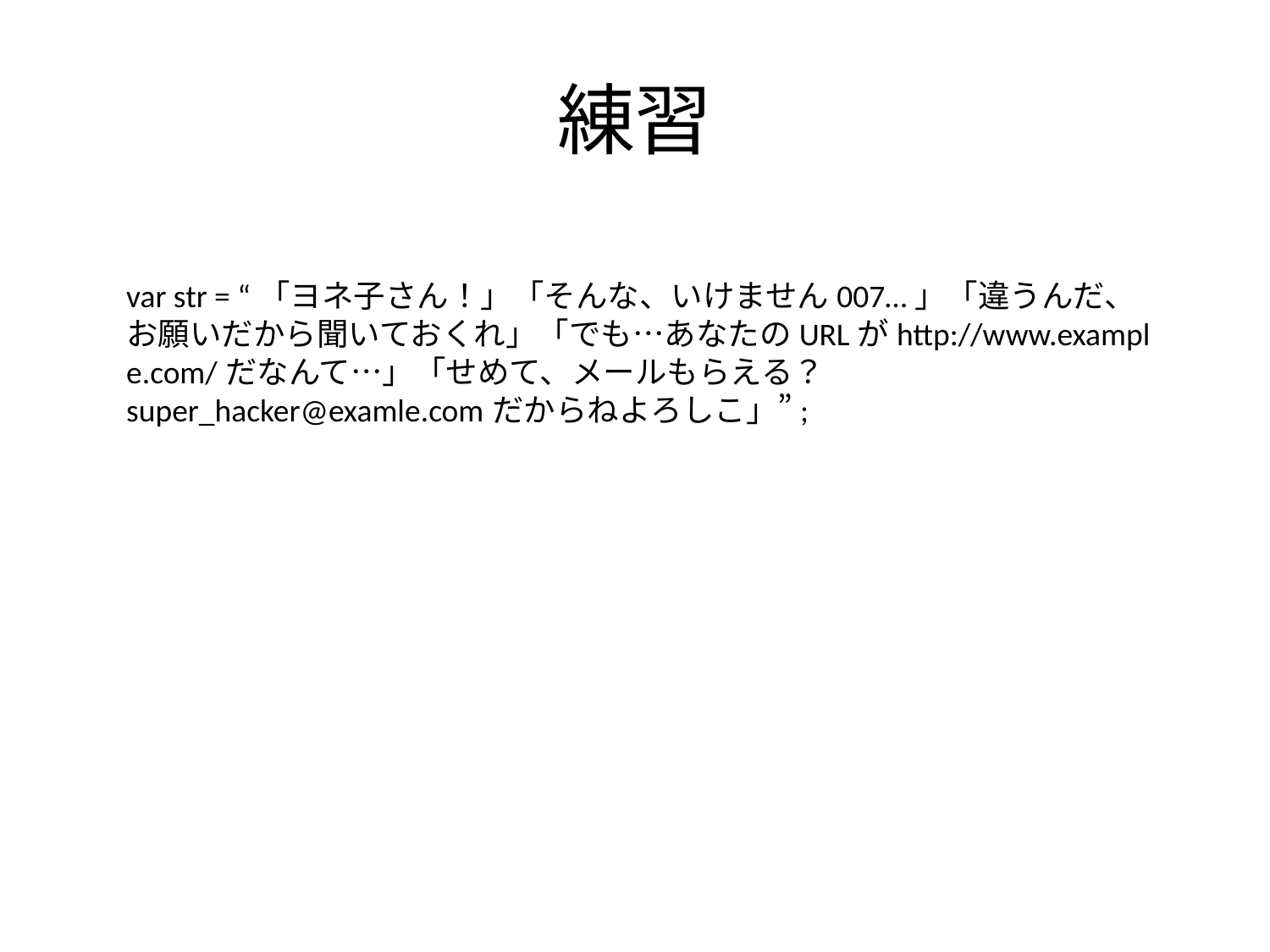

# 練習
var str = “「ヨネ子さん！」「そんな、いけません007…」「違うんだ、お願いだから聞いておくれ」「でも…あなたのURLがhttp://www.example.com/だなんて…」「せめて、メールもらえる？super_hacker@examle.comだからねよろしこ」”;